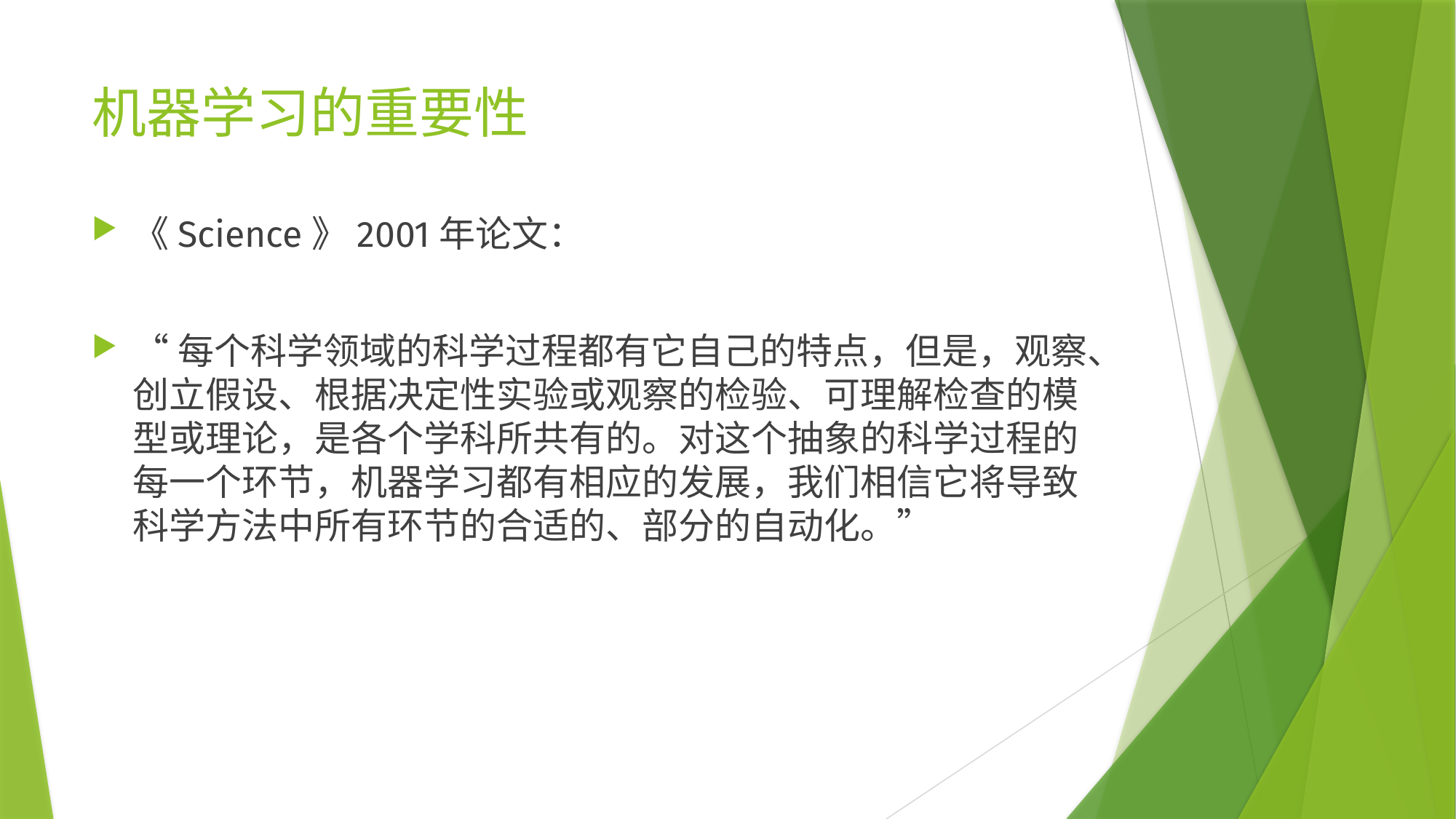

# 机器学习的重要性
《Science》2001年论文：

“每个科学领域的科学过程都有它自己的特点，但是，观察、创立假设、根据决定性实验或观察的检验、可理解检查的模型或理论，是各个学科所共有的。对这个抽象的科学过程的每一个环节，机器学习都有相应的发展，我们相信它将导致科学方法中所有环节的合适的、部分的自动化。”